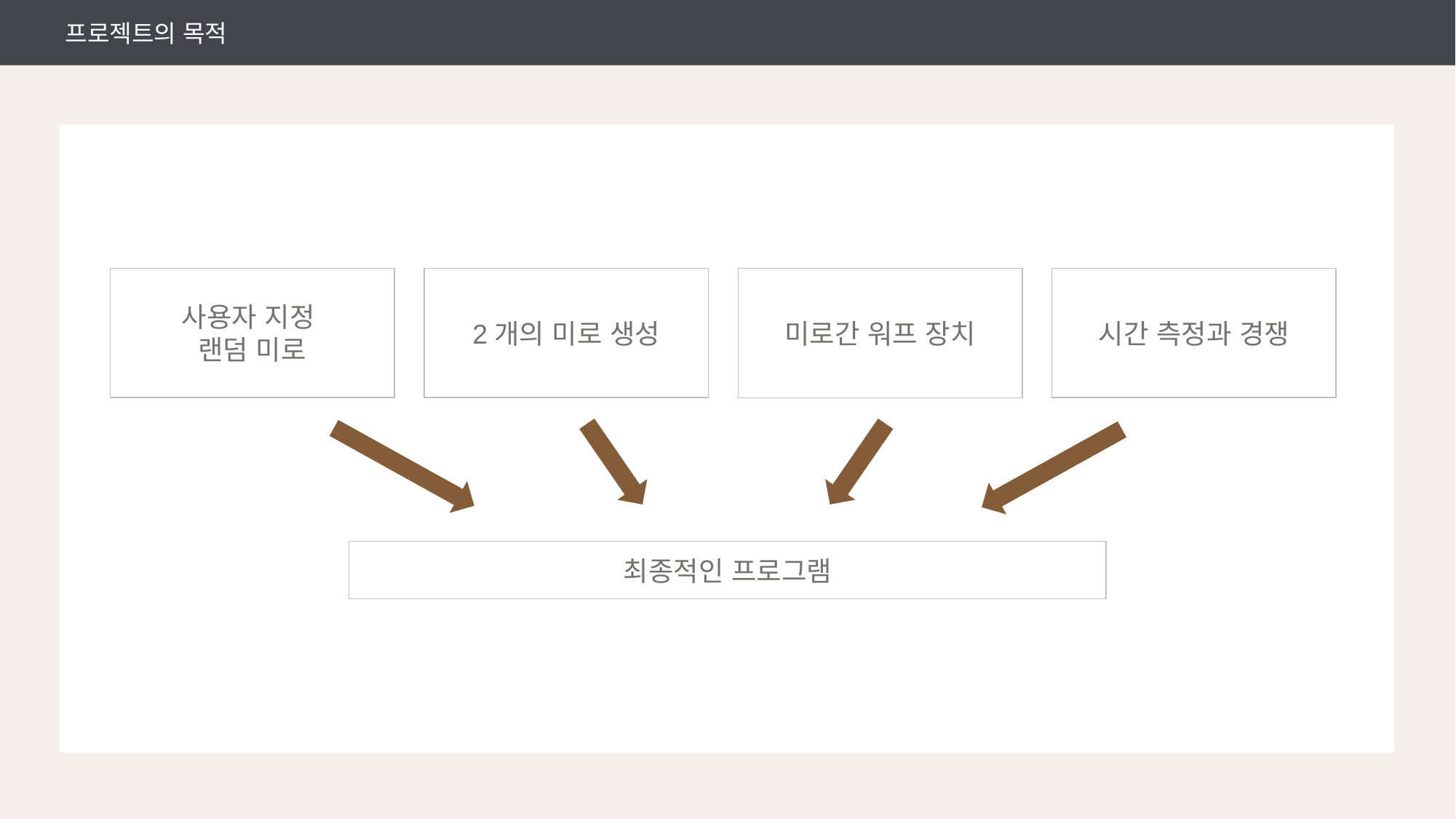

프로젝트의 목적

사용자 지정
랜덤 미로
2개의 미로 생성
시간 측정과 경쟁
미로간 워프 장치

최종적인 프로그램